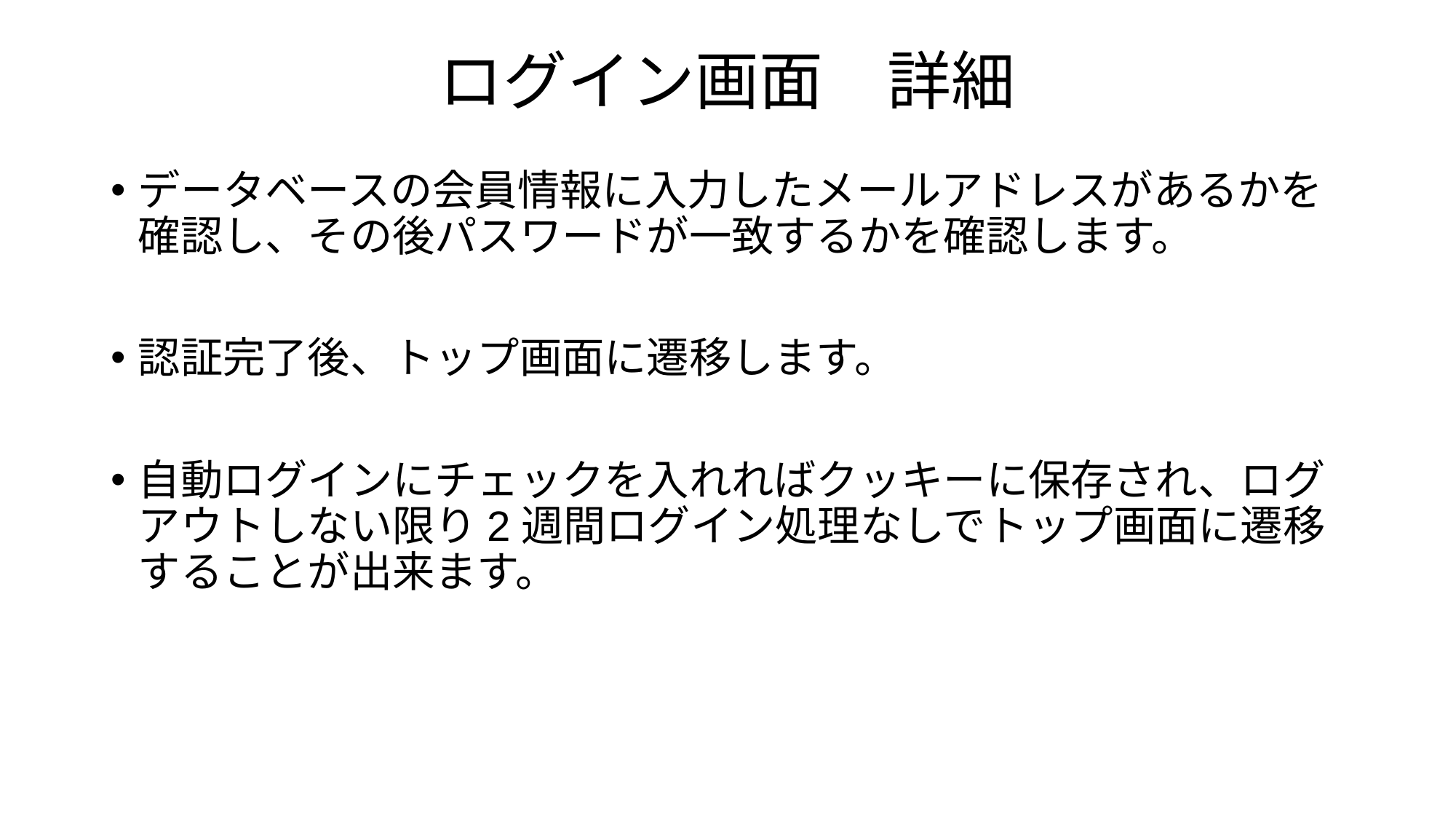

# ログイン画面　詳細
データベースの会員情報に入力したメールアドレスがあるかを確認し、その後パスワードが一致するかを確認します。

認証完了後、トップ画面に遷移します。

自動ログインにチェックを入れればクッキーに保存され、ログアウトしない限り2週間ログイン処理なしでトップ画面に遷移することが出来ます。